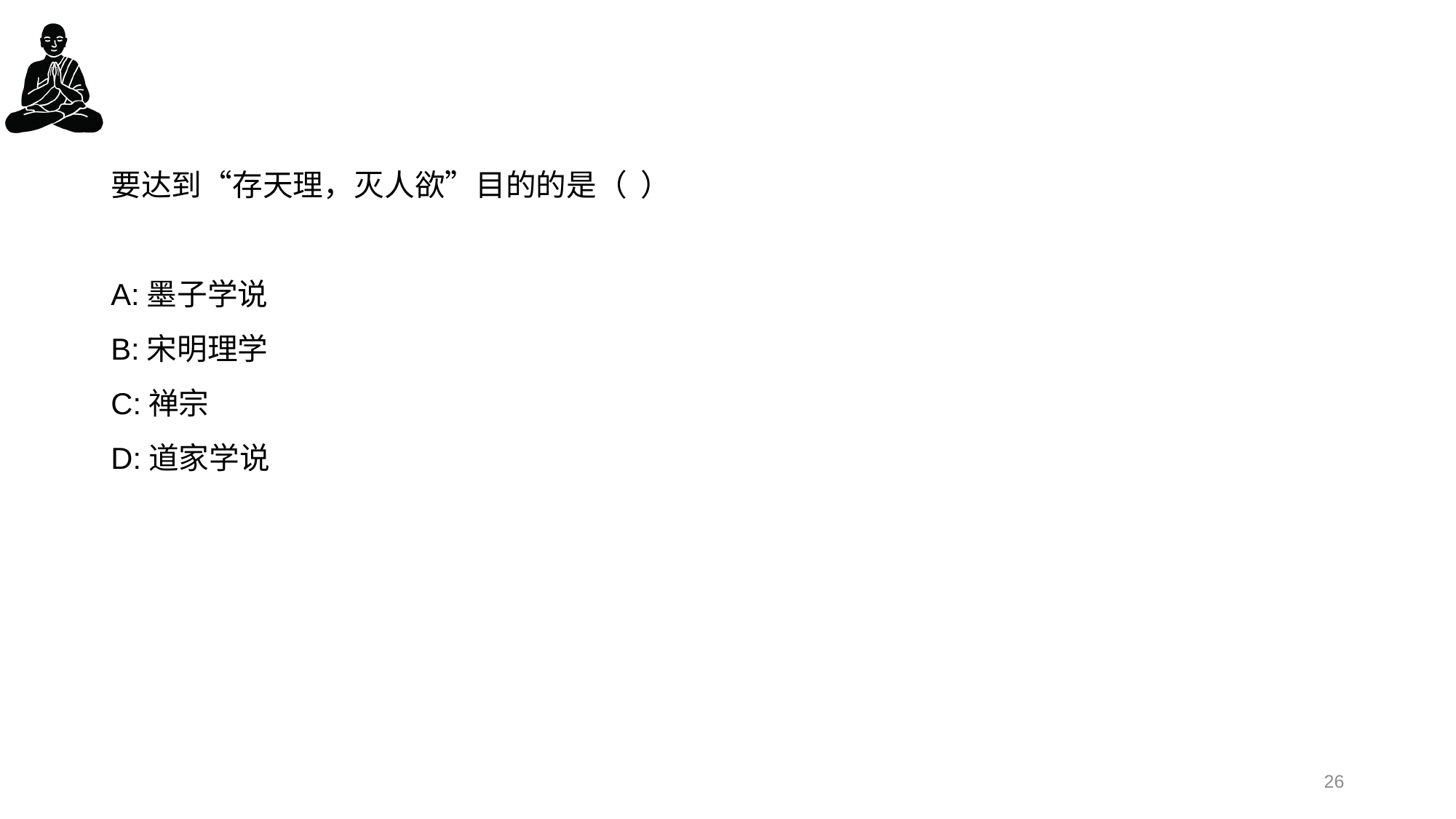

#
要达到“存天理，灭人欲”目的的是（  ）

A:墨子学说
B:宋明理学
C:禅宗
D:道家学说

26